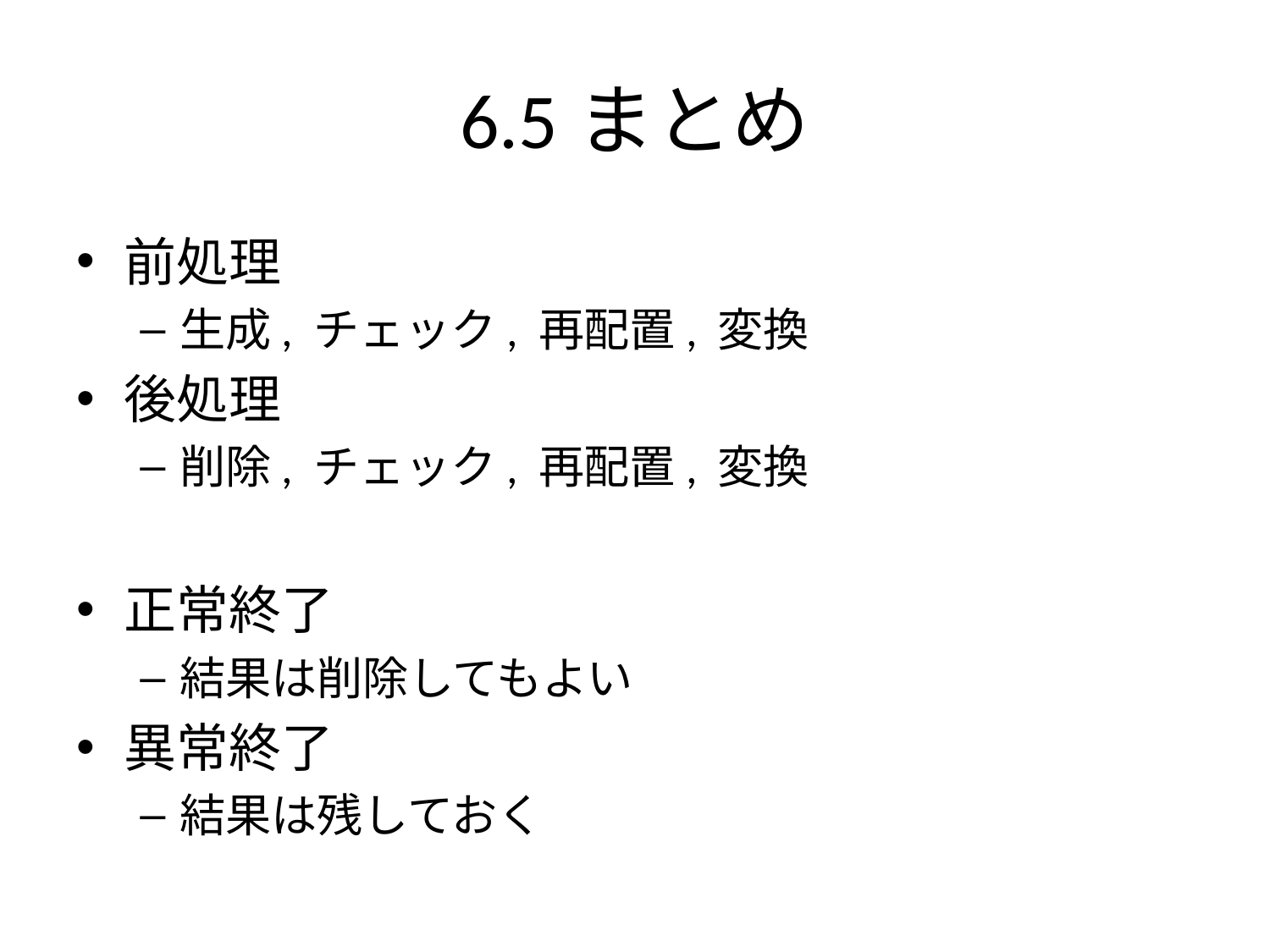

# 6.5まとめ
前処理
生成, チェック, 再配置, 変換
後処理
削除, チェック, 再配置, 変換

正常終了
結果は削除してもよい
異常終了
結果は残しておく